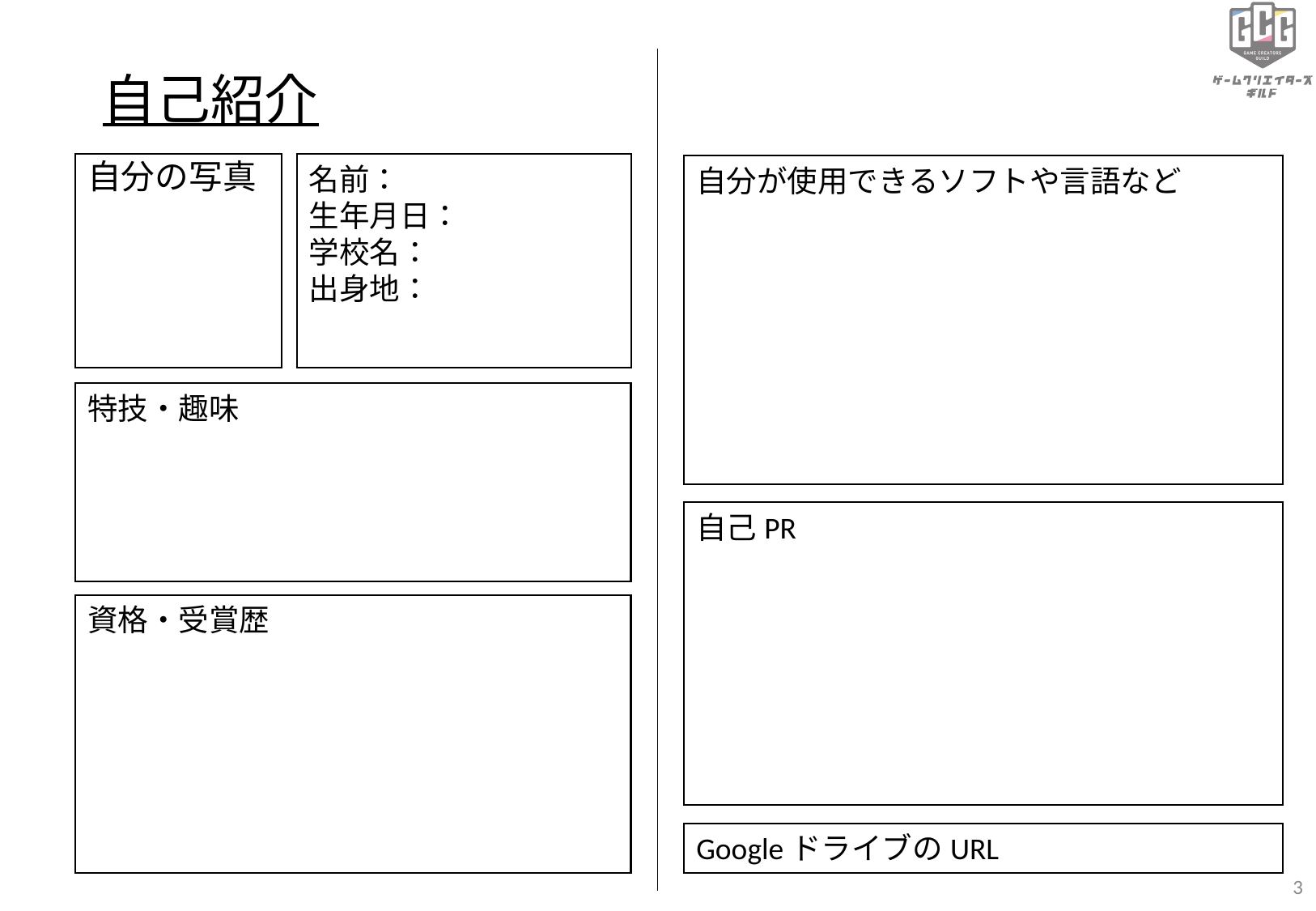

# 自己紹介
名前：
生年月日：
学校名：
出身地：
自分の写真
自分が使用できるソフトや言語など
特技・趣味
自己PR
資格・受賞歴
GoogleドライブのURL
3